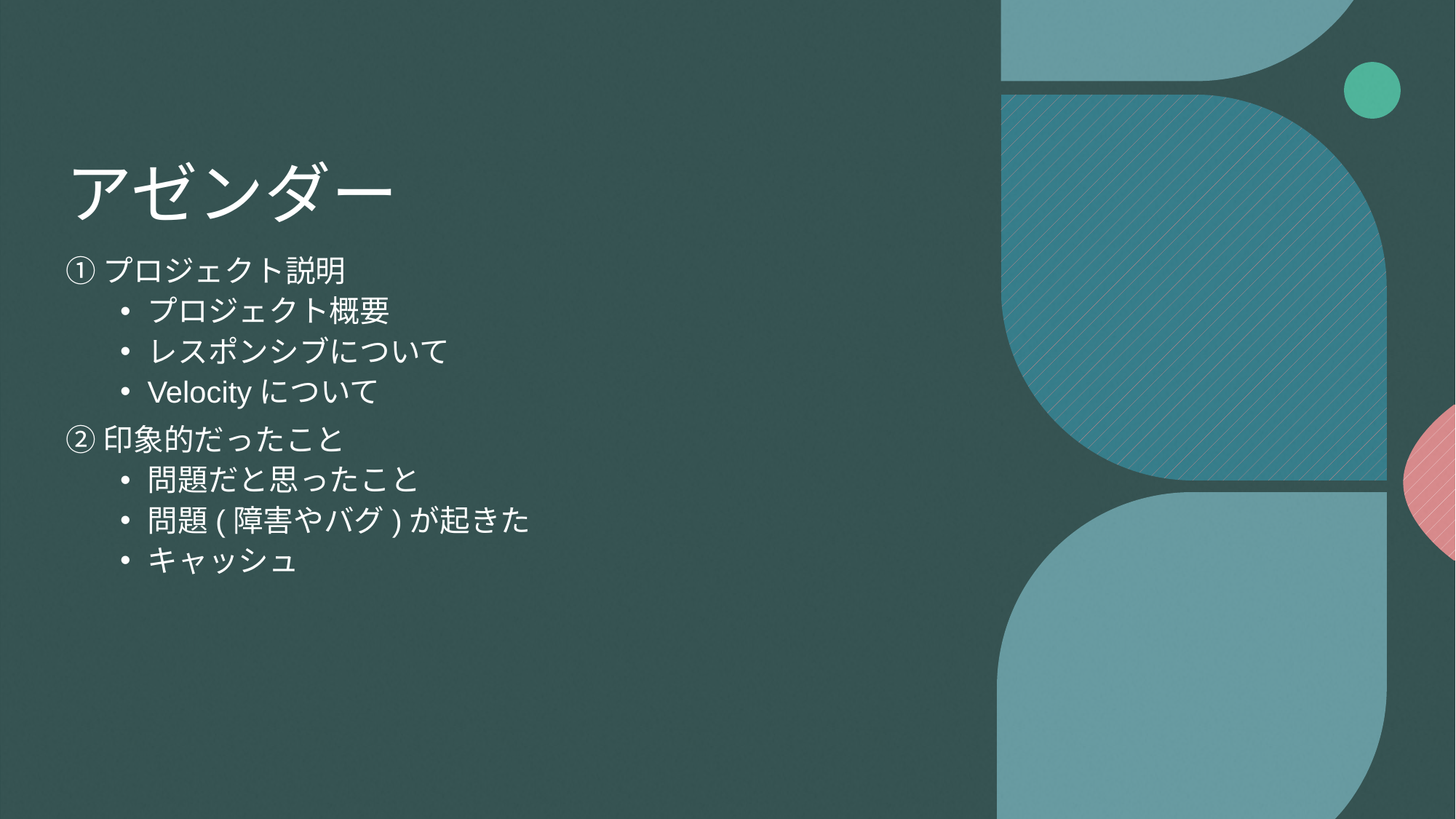

# アゼンダー
①プロジェクト説明
プロジェクト概要
レスポンシブについて
Velocityについて
②印象的だったこと
問題だと思ったこと
問題(障害やバグ)が起きた
キャッシュ